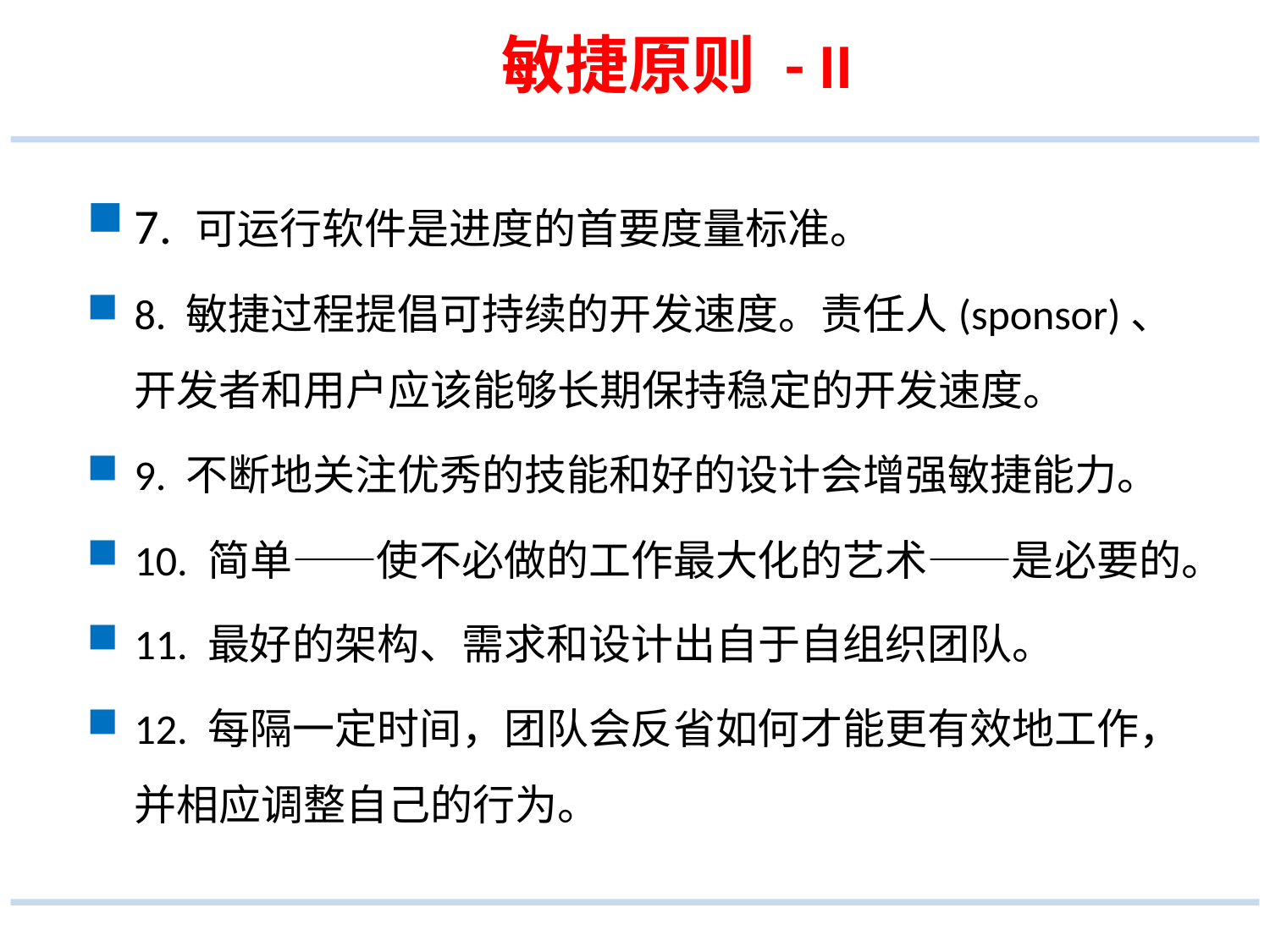

# 敏捷原则 - II
7. 可运行软件是进度的首要度量标准。
8. 敏捷过程提倡可持续的开发速度。责任人(sponsor)、开发者和用户应该能够长期保持稳定的开发速度。
9. 不断地关注优秀的技能和好的设计会增强敏捷能力。
10. 简单——使不必做的工作最大化的艺术——是必要的。
11. 最好的架构、需求和设计出自于自组织团队。
12. 每隔一定时间，团队会反省如何才能更有效地工作，并相应调整自己的行为。

14